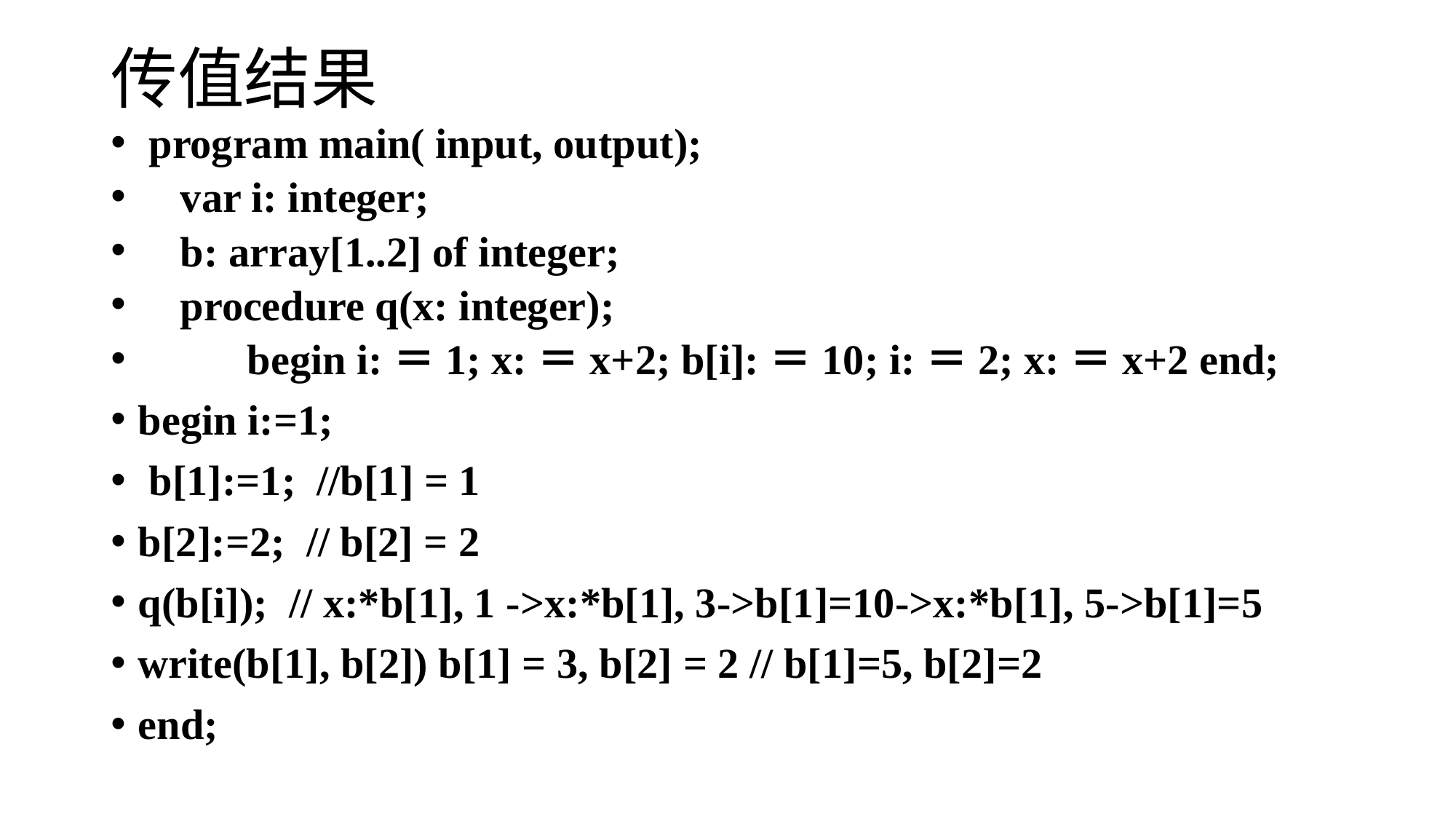

# 传值结果
 program main( input, output);
    var i: integer;
    b: array[1..2] of integer;
    procedure q(x: integer);
	begin i:＝1; x:＝x+2; b[i]:＝10; i:＝2; x:＝x+2 end;
begin i:=1;
 b[1]:=1;  //b[1] = 1
b[2]:=2;  // b[2] = 2
q(b[i]);  // x:*b[1], 1 ->x:*b[1], 3->b[1]=10->x:*b[1], 5->b[1]=5
write(b[1], b[2]) b[1] = 3, b[2] = 2 // b[1]=5, b[2]=2
end;